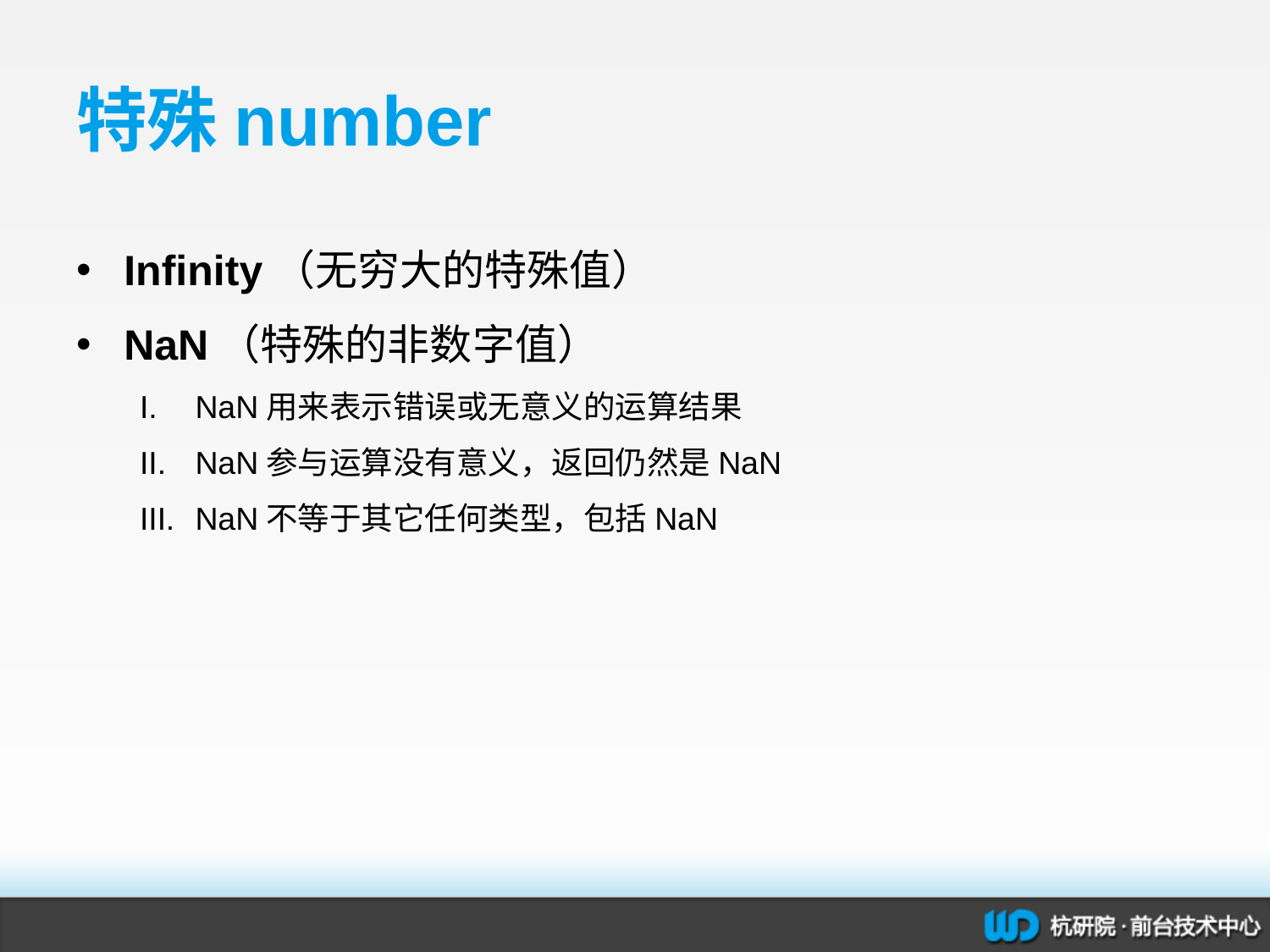

# 特殊number
Infinity（无穷大的特殊值）
NaN（特殊的非数字值）
NaN用来表示错误或无意义的运算结果
NaN参与运算没有意义，返回仍然是NaN
NaN不等于其它任何类型，包括NaN